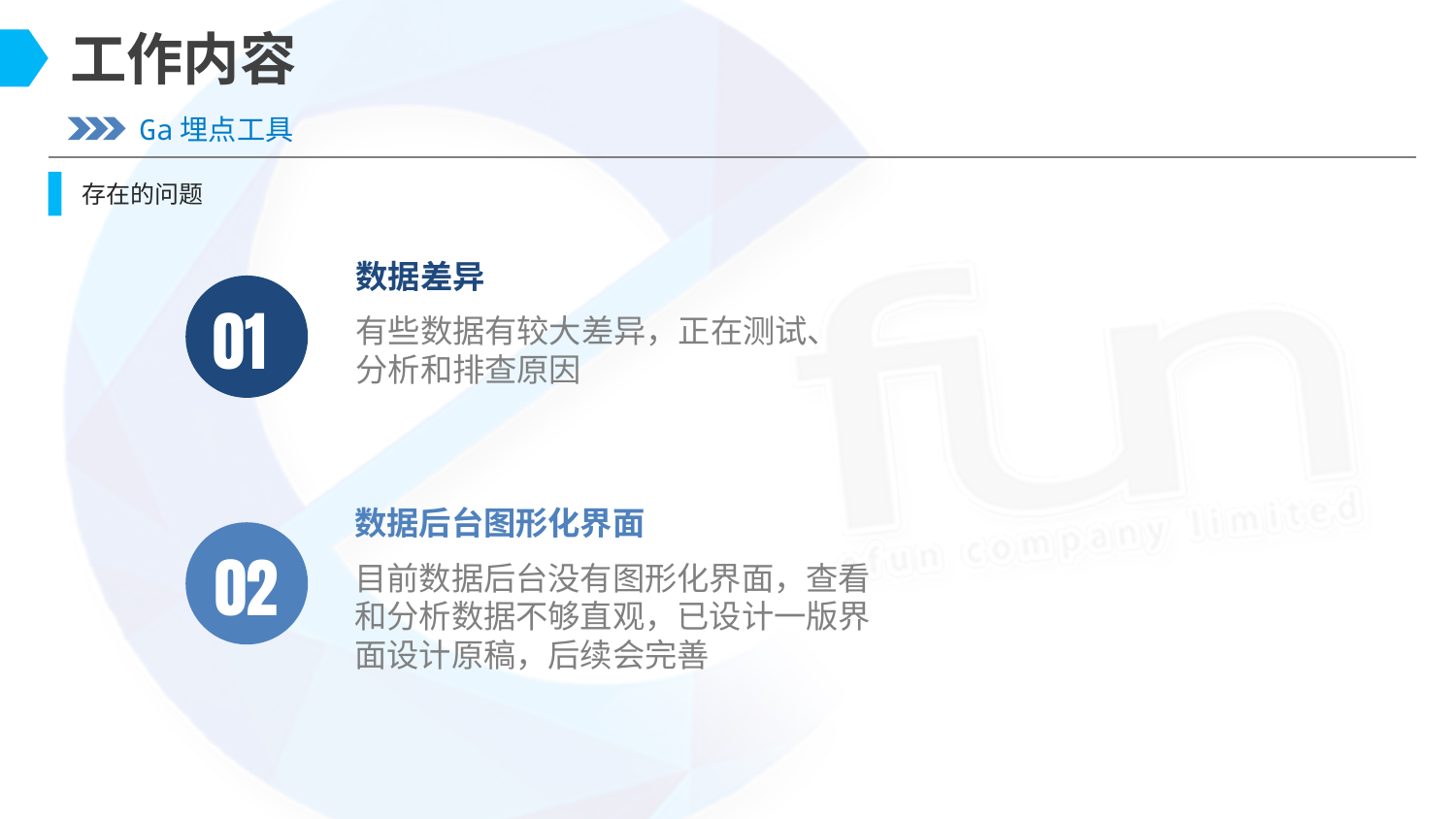

工作内容

Ga埋点工具

存在的问题

数据差异
有些数据有较大差异，正在测试、分析和排查原因

01
数据后台图形化界面
目前数据后台没有图形化界面，查看和分析数据不够直观，已设计一版界面设计原稿，后续会完善

02